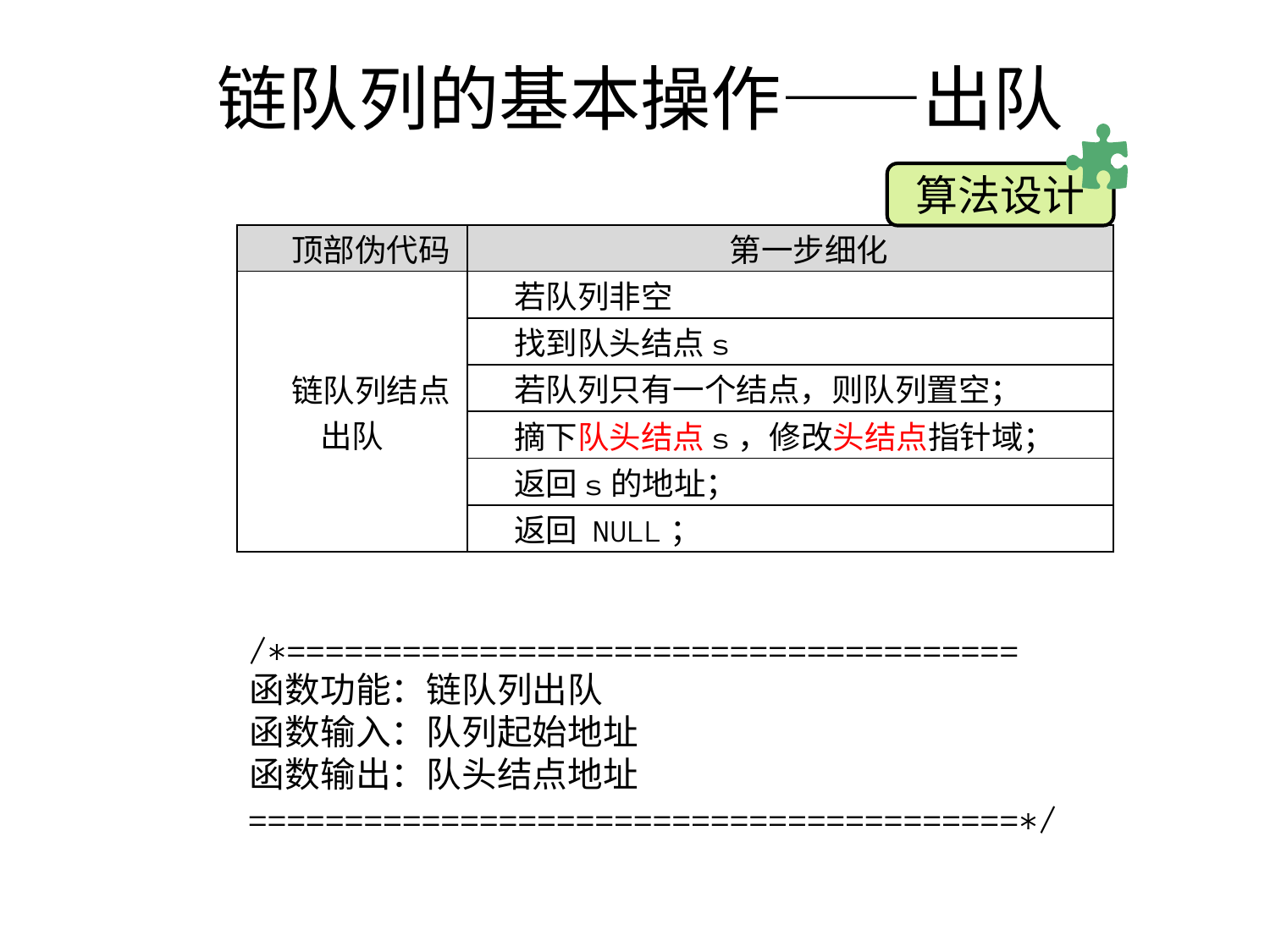

# 链队列的基本操作——出队

算法设计
| 顶部伪代码 | 第一步细化 |
| --- | --- |
| 链队列结点出队 | 若队列非空 |
|  | 找到队头结点s |
|  | 若队列只有一个结点，则队列置空； |
|  | 摘下队头结点s，修改头结点指针域； |
|  | 返回s的地址； |
|  | 返回 NULL； |
/*======================================
函数功能：链队列出队
函数输入：队列起始地址
函数输出：队头结点地址
========================================*/
161